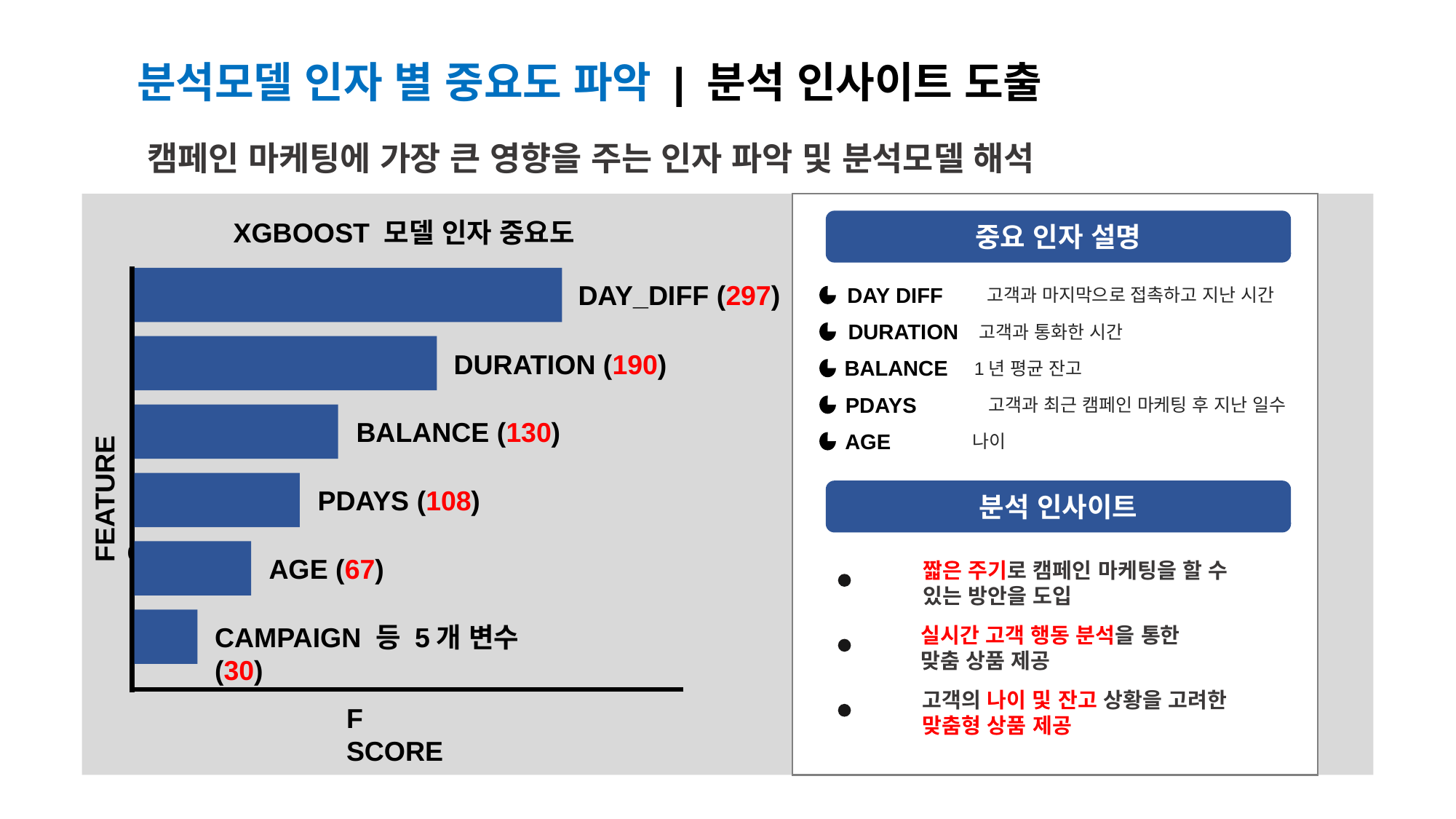

분석모델 인자 별 중요도 파악 | 분석 인사이트 도출
캠페인 마케팅에 가장 큰 영향을 주는 인자 파악 및 분석모델 해석

XGBOOST 모델 인자 중요도
ㅇ
중요 인자 설명
FEATURES
F SCORE

DAY_DIFF (297)

DURATION (190)

BALANCE (130)

PDAYS (108)

AGE (67)

CAMPAIGN 등 5개 변수 (30)
DAY DIFF
고객과 마지막으로 접촉하고 지난 시간

DURATION
고객과 통화한 시간

BALANCE
1년 평균 잔고

PDAYS
고객과 최근 캠페인 마케팅 후 지난 일수

AGE
나이

분석 인사이트
짧은 주기로 캠페인 마케팅을 할 수
있는 방안을 도입

실시간 고객 행동 분석을 통한
맞춤 상품 제공

고객의 나이 및 잔고 상황을 고려한
맞춤형 상품 제공